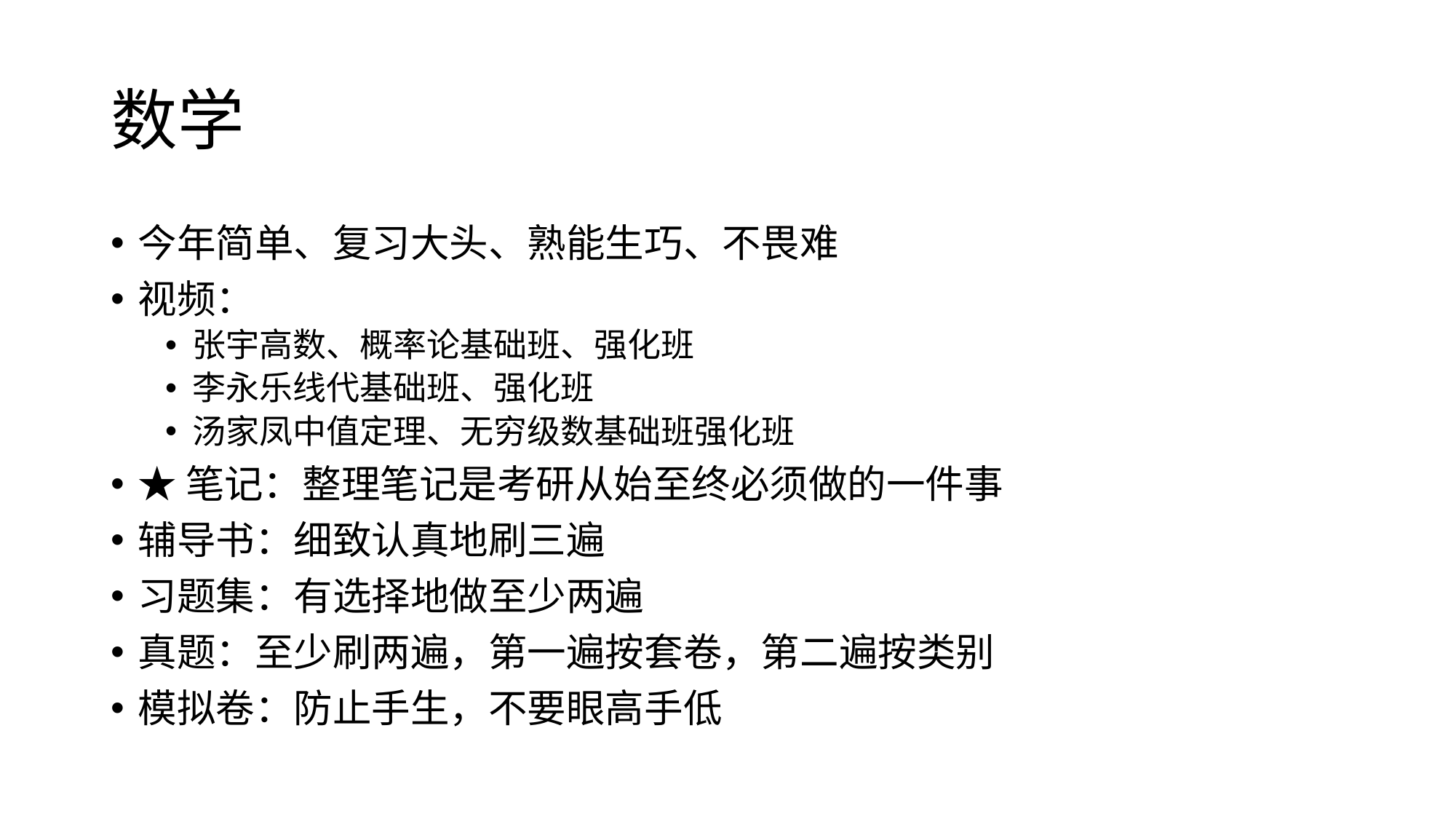

# 数学
今年简单、复习大头、熟能生巧、不畏难
视频：
张宇高数、概率论基础班、强化班
李永乐线代基础班、强化班
汤家凤中值定理、无穷级数基础班强化班
★笔记：整理笔记是考研从始至终必须做的一件事
辅导书：细致认真地刷三遍
习题集：有选择地做至少两遍
真题：至少刷两遍，第一遍按套卷，第二遍按类别
模拟卷：防止手生，不要眼高手低